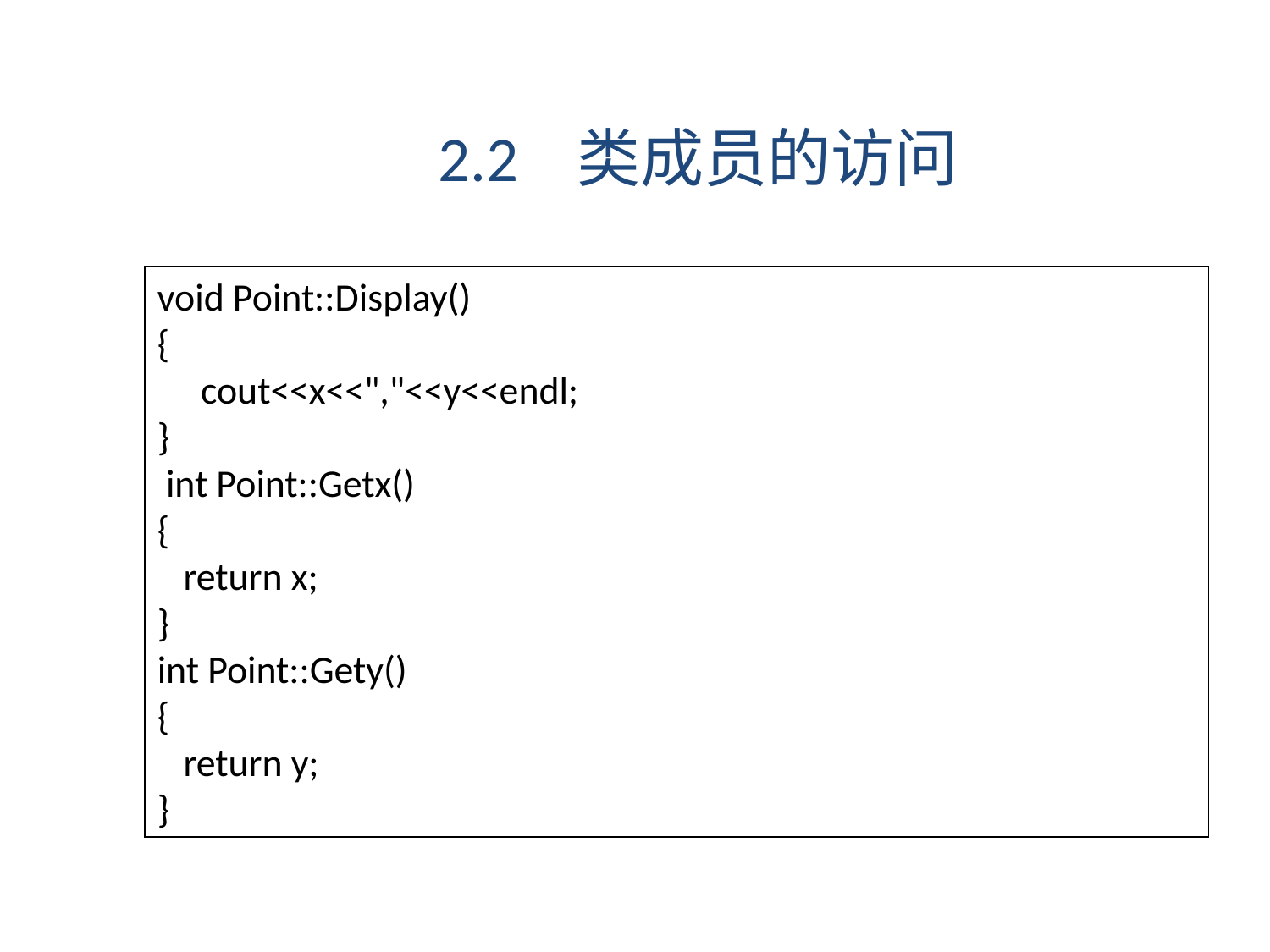

2.2   类成员的访问
void Point::Display()
{
     cout<<x<<","<<y<<endl;
}
 int Point::Getx()
{
   return x;
}
int Point::Gety()
{
   return y;
}